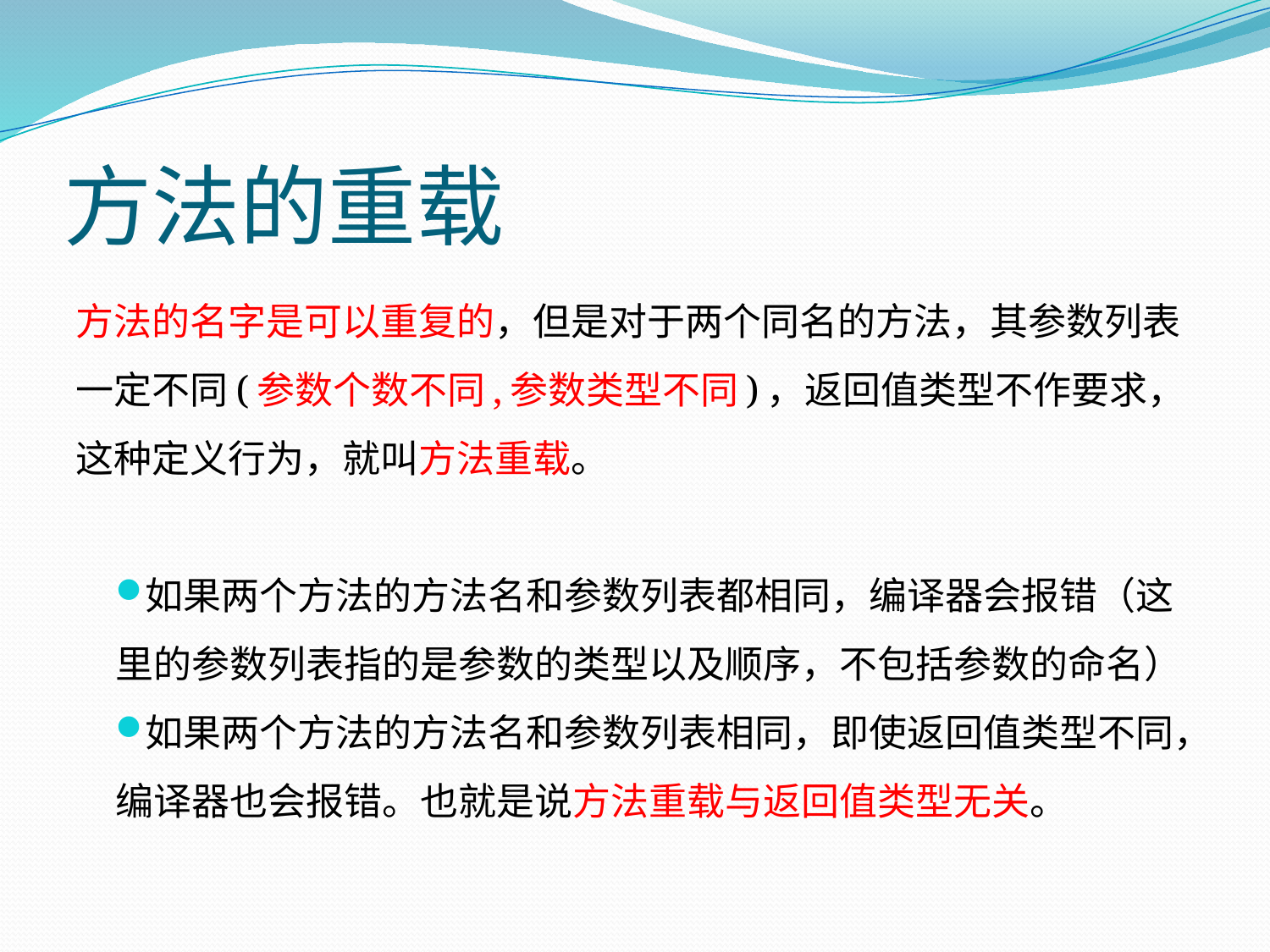

# 方法的重载
方法的名字是可以重复的，但是对于两个同名的方法，其参数列表一定不同(参数个数不同,参数类型不同)，返回值类型不作要求，这种定义行为，就叫方法重载。

如果两个方法的方法名和参数列表都相同，编译器会报错（这里的参数列表指的是参数的类型以及顺序，不包括参数的命名）
如果两个方法的方法名和参数列表相同，即使返回值类型不同，编译器也会报错。也就是说方法重载与返回值类型无关。